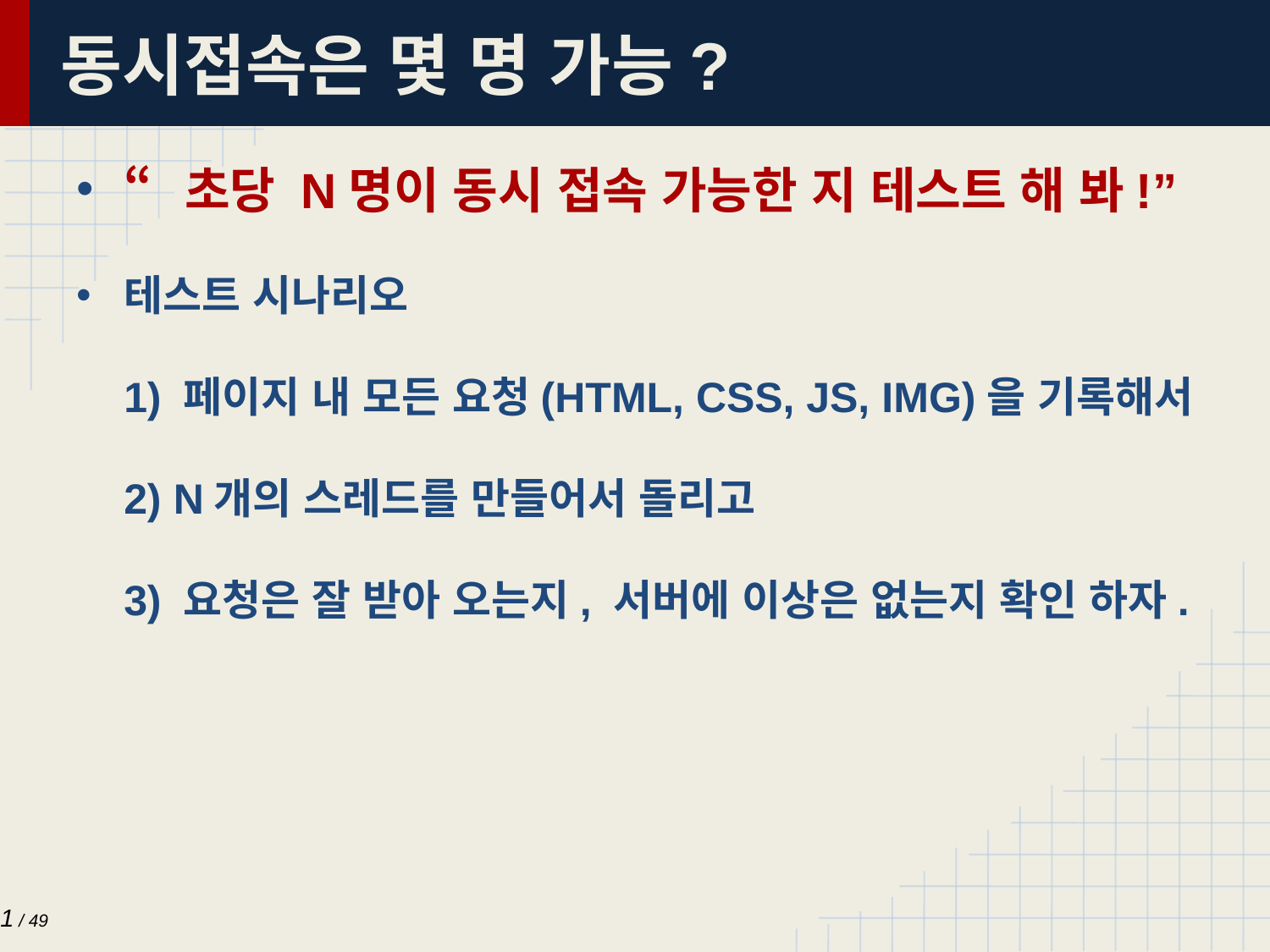

# 동시접속은 몇 명 가능?
“초당 N명이 동시 접속 가능한 지 테스트 해 봐!”

테스트 시나리오
1) 페이지 내 모든 요청(HTML, CSS, JS, IMG)을 기록해서
2) N개의 스레드를 만들어서 돌리고
3) 요청은 잘 받아 오는지, 서버에 이상은 없는지 확인 하자.